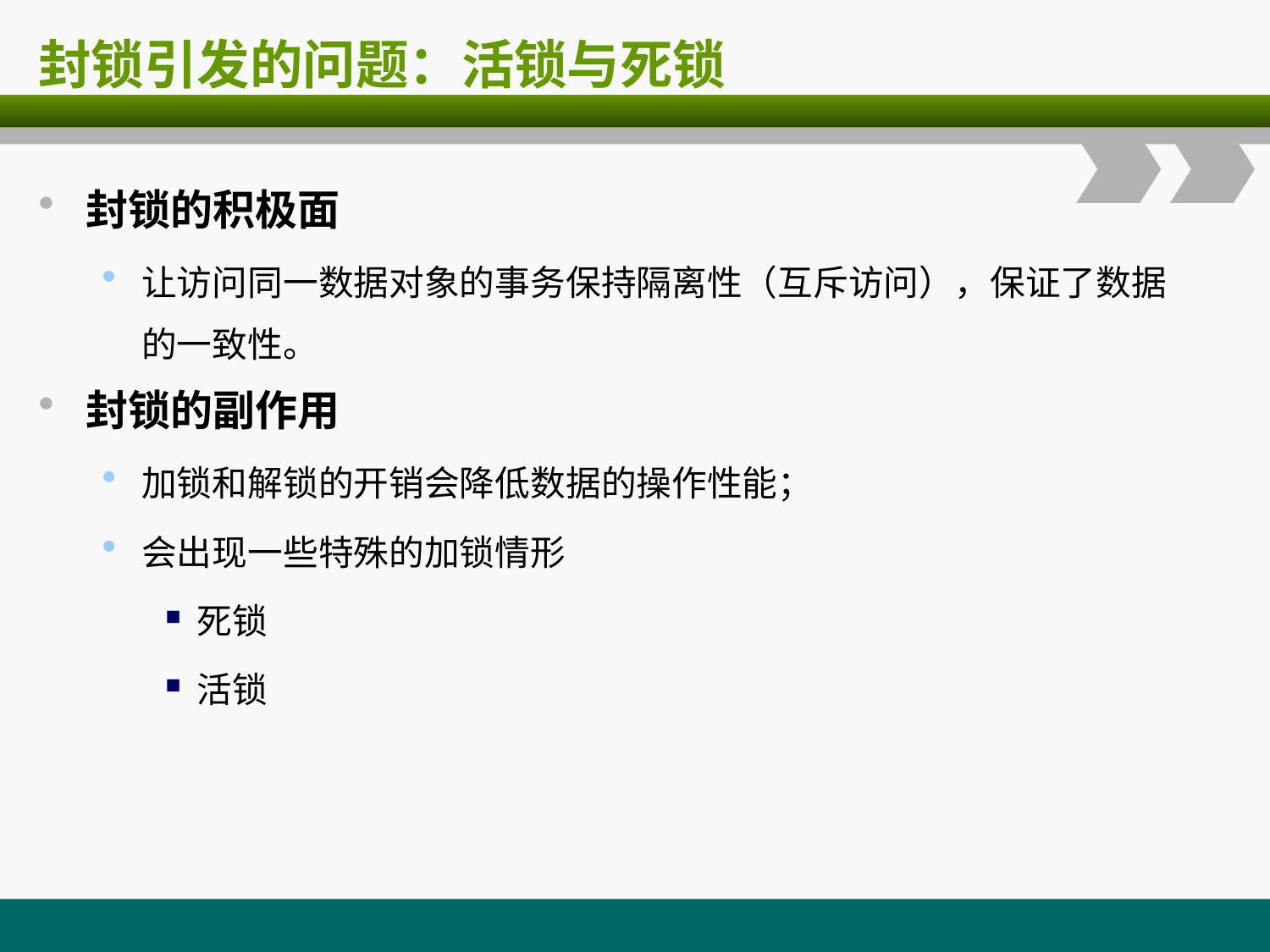

# 封锁引发的问题：活锁与死锁
封锁的积极面
让访问同一数据对象的事务保持隔离性（互斥访问），保证了数据的一致性。
封锁的副作用
加锁和解锁的开销会降低数据的操作性能；
会出现一些特殊的加锁情形
死锁
活锁